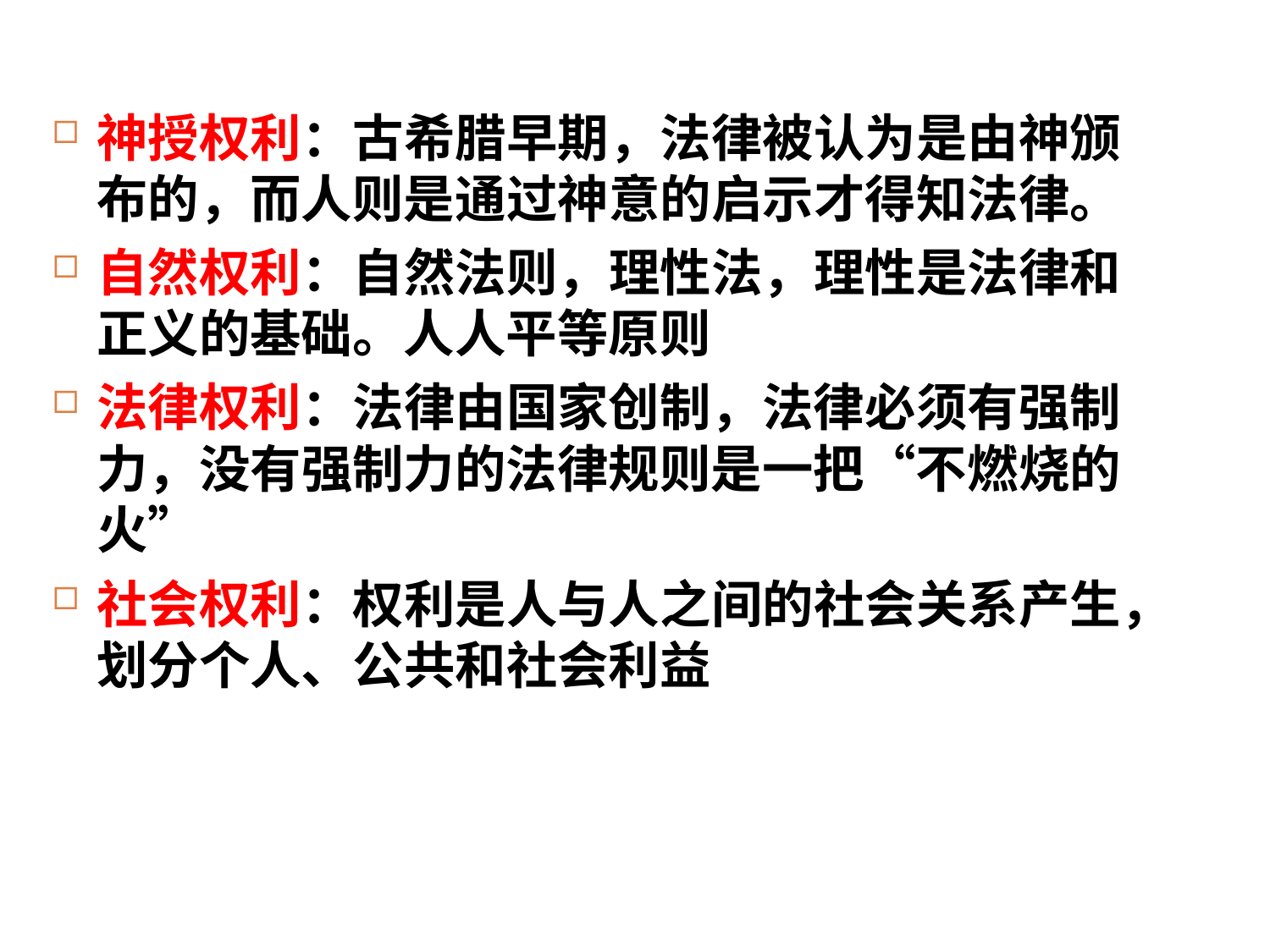

神授权利：古希腊早期，法律被认为是由神颁布的，而人则是通过神意的启示才得知法律。
自然权利：自然法则，理性法，理性是法律和正义的基础。人人平等原则
法律权利：法律由国家创制，法律必须有强制力，没有强制力的法律规则是一把“不燃烧的火”
社会权利：权利是人与人之间的社会关系产生，划分个人、公共和社会利益